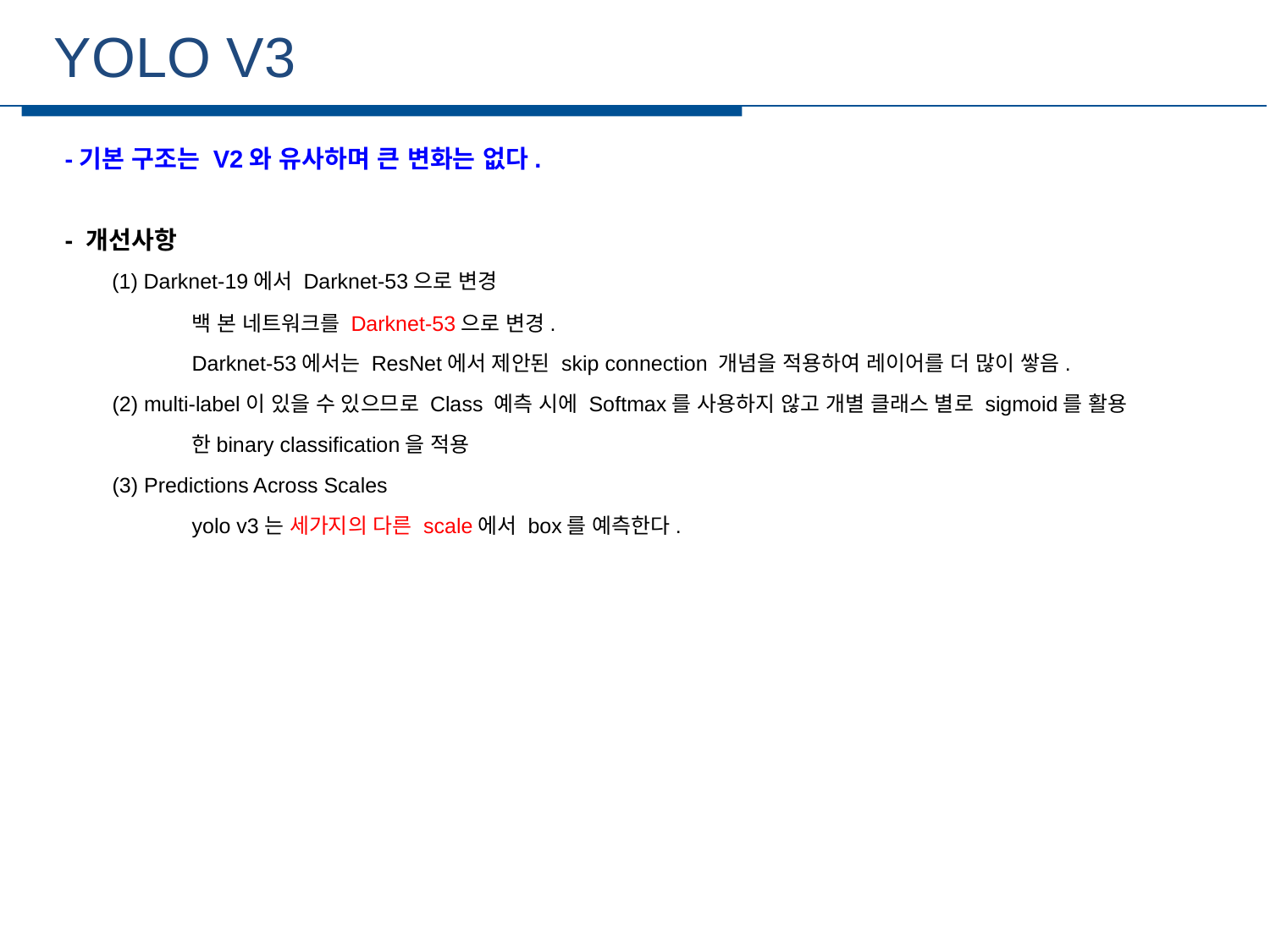

YOLO V3
세부일정

-기본 구조는 V2와 유사하며 큰 변화는 없다.

- 개선사항
      (1) Darknet-19에서 Darknet-53으로 변경
	백 본 네트워크를 Darknet-53으로 변경.
	Darknet-53에서는 ResNet에서 제안된 skip connection 개념을 적용하여 레이어를 더 많이 쌓음.
        (2) multi-label이 있을 수 있으므로 Class 예측 시에 Softmax를 사용하지 않고 개별 클래스 별로 sigmoid를 활용	한binary classification을 적용
        (3) Predictions Across Scales
	yolo v3는 세가지의 다른 scale에서 box를 예측한다.